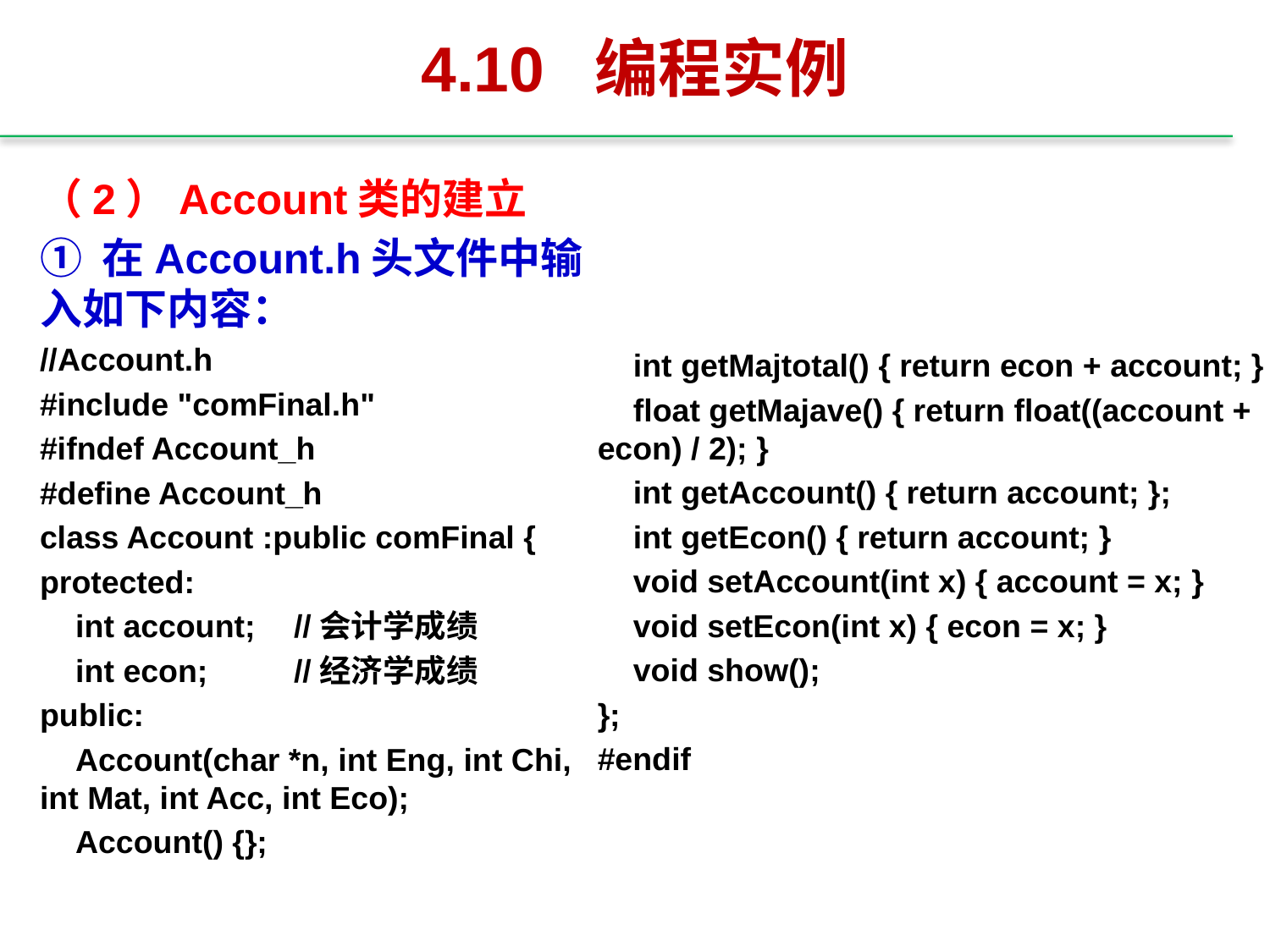

# 4.10  编程实例
（2）Account类的建立
① 在Account.h头文件中输入如下内容：
//Account.h
#include "comFinal.h"
#ifndef Account_h
#define Account_h
class Account :public comFinal {
protected:
    int account; 	//会计学成绩
    int econ;	//经济学成绩
public:
    Account(char *n, int Eng, int Chi, int Mat, int Acc, int Eco);
    Account() {};

    int getMajtotal() { return econ + account; }
    float getMajave() { return float((account + econ) / 2); }
    int getAccount() { return account; };
    int getEcon() { return account; }
    void setAccount(int x) { account = x; }
    void setEcon(int x) { econ = x; }
    void show();
};
#endif